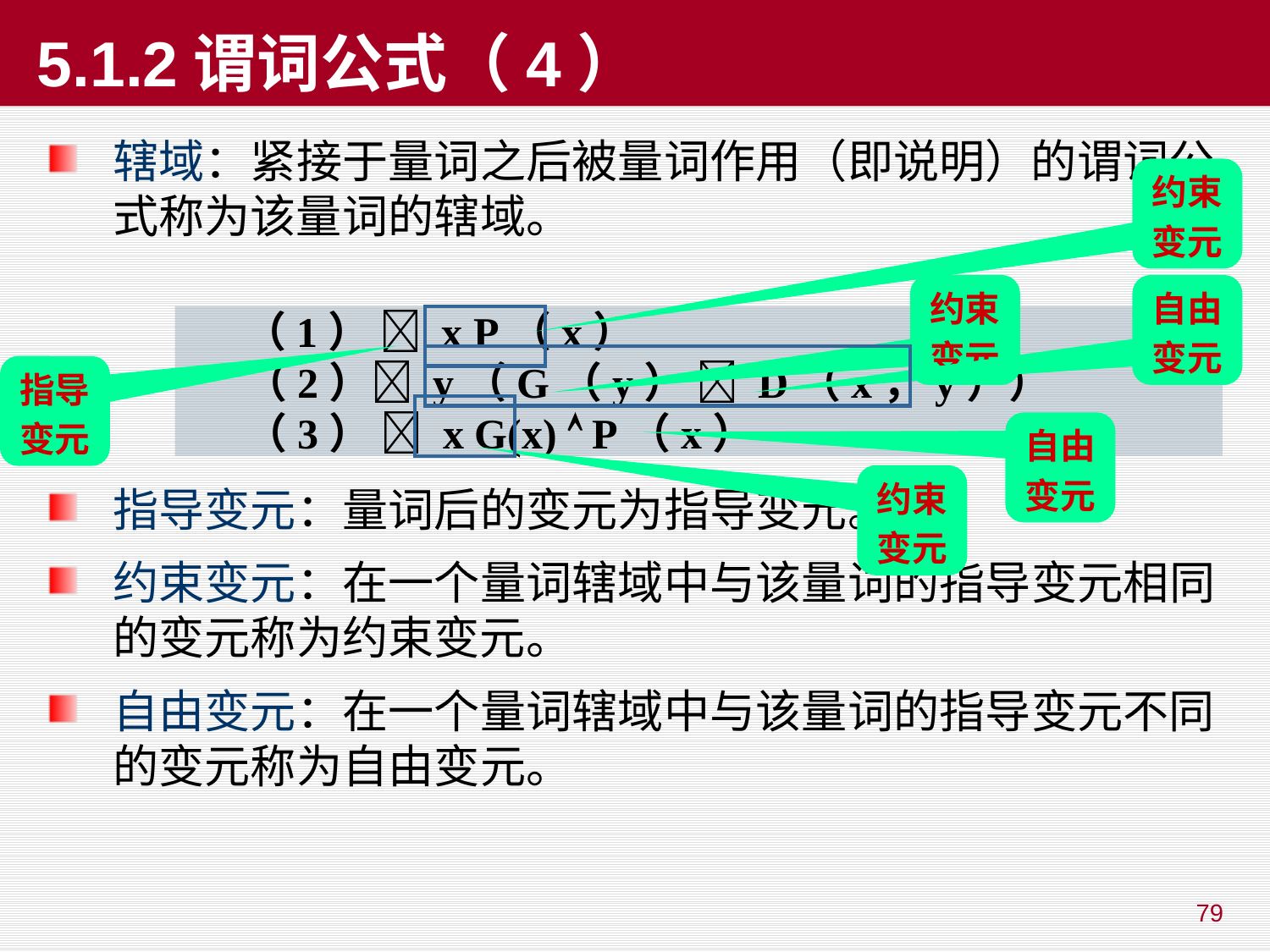

# 5.1.2谓词公式（4）
辖域：紧接于量词之后被量词作用（即说明）的谓词公式称为该量词的辖域。

指导变元：量词后的变元为指导变元。
约束变元：在一个量词辖域中与该量词的指导变元相同的变元称为约束变元。
自由变元：在一个量词辖域中与该量词的指导变元不同的变元称为自由变元。
约束
变元
约束
变元
自由
变元
      （1） ∀ x P（x）
     （2）∀ y（G（y） → D（x，y））
     （3） ∃ x G(x) ∧ P（x）

指导
变元

自由
变元
约束
变元
79